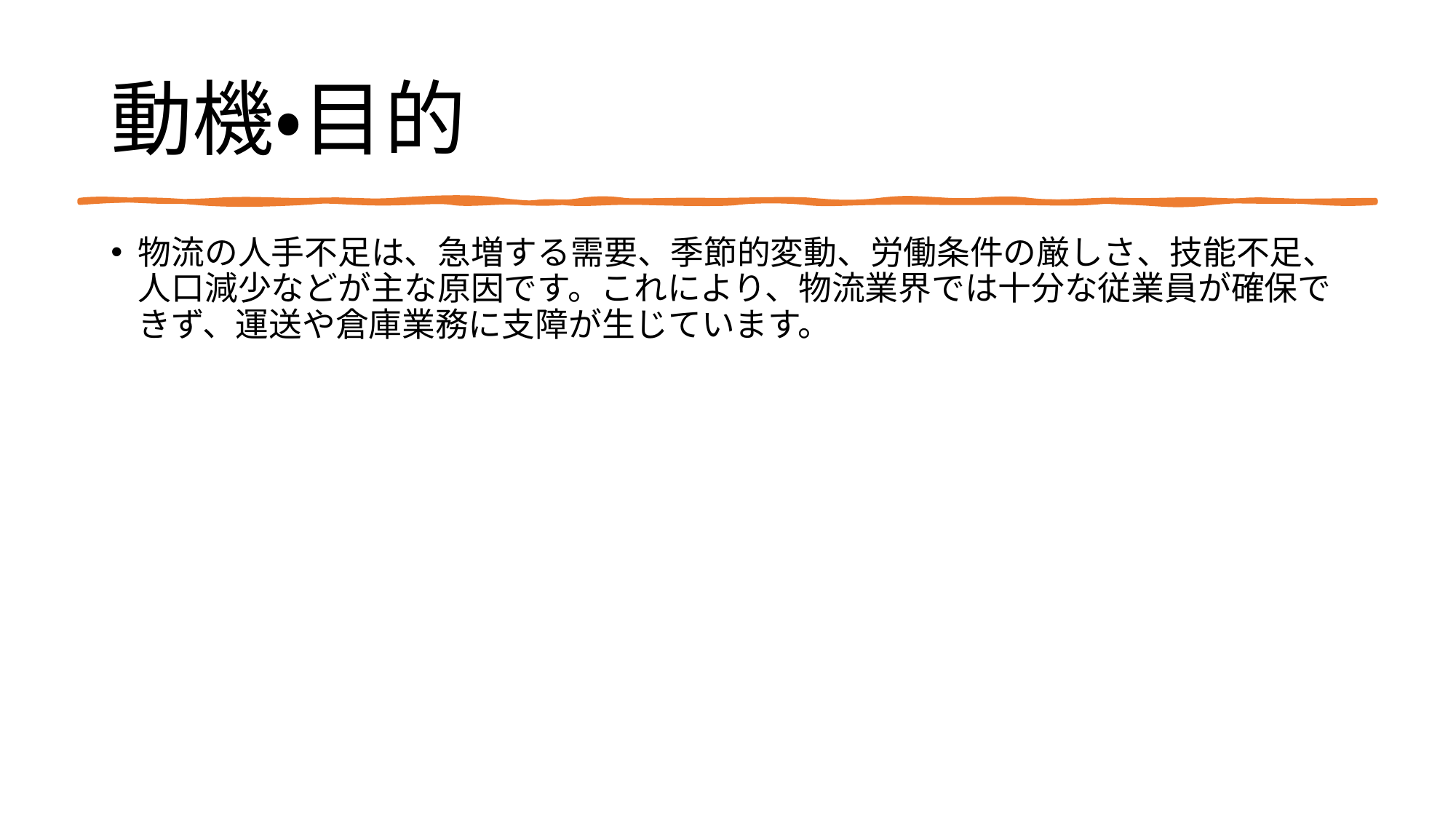

# 動機・目的

物流の人手不足は、急増する需要、季節的変動、労働条件の厳しさ、技能不足、人口減少などが主な原因です。これにより、物流業界では十分な従業員が確保できず、運送や倉庫業務に支障が生じています。